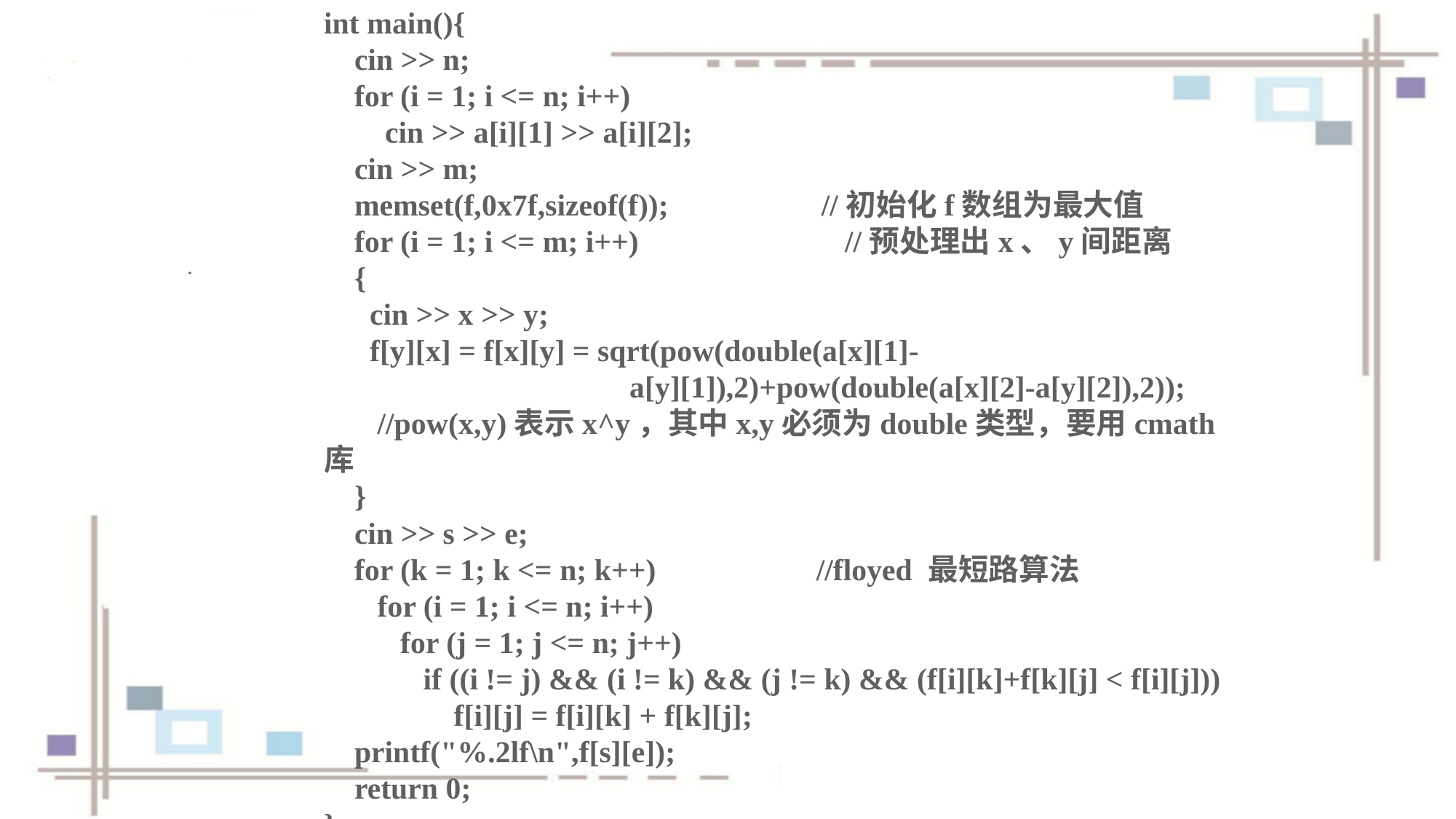

int main(){
    cin >> n;
    for (i = 1; i <= n; i++)
        cin >> a[i][1] >> a[i][2];
    cin >> m;
    memset(f,0x7f,sizeof(f));                    //初始化f数组为最大值
    for (i = 1; i <= m; i++)                           //预处理出x、y间距离
    {
      cin >> x >> y;
      f[y][x] = f[x][y] = sqrt(pow(double(a[x][1]-
                                        a[y][1]),2)+pow(double(a[x][2]-a[y][2]),2));
       //pow(x,y)表示x^y，其中x,y必须为double类型，要用cmath库
    }
    cin >> s >> e;
    for (k = 1; k <= n; k++)                     //floyed 最短路算法
       for (i = 1; i <= n; i++)
          for (j = 1; j <= n; j++)
             if ((i != j) && (i != k) && (j != k) && (f[i][k]+f[k][j] < f[i][j]))
                 f[i][j] = f[i][k] + f[k][j];
    printf("%.2lf\n",f[s][e]);
    return 0;
}